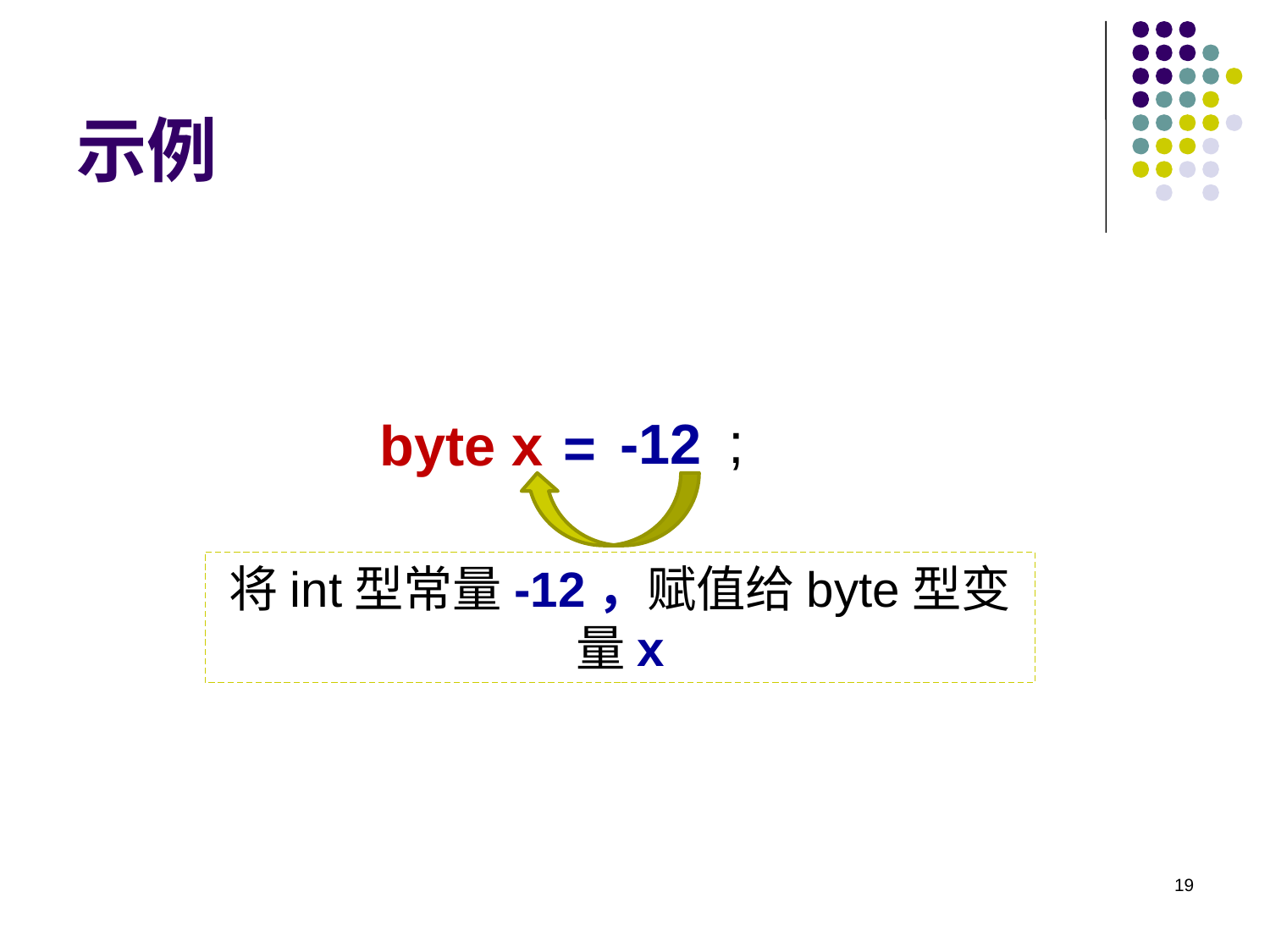

# 示例

;
-12
byte x
=

将int型常量-12，赋值给byte型变量x
19